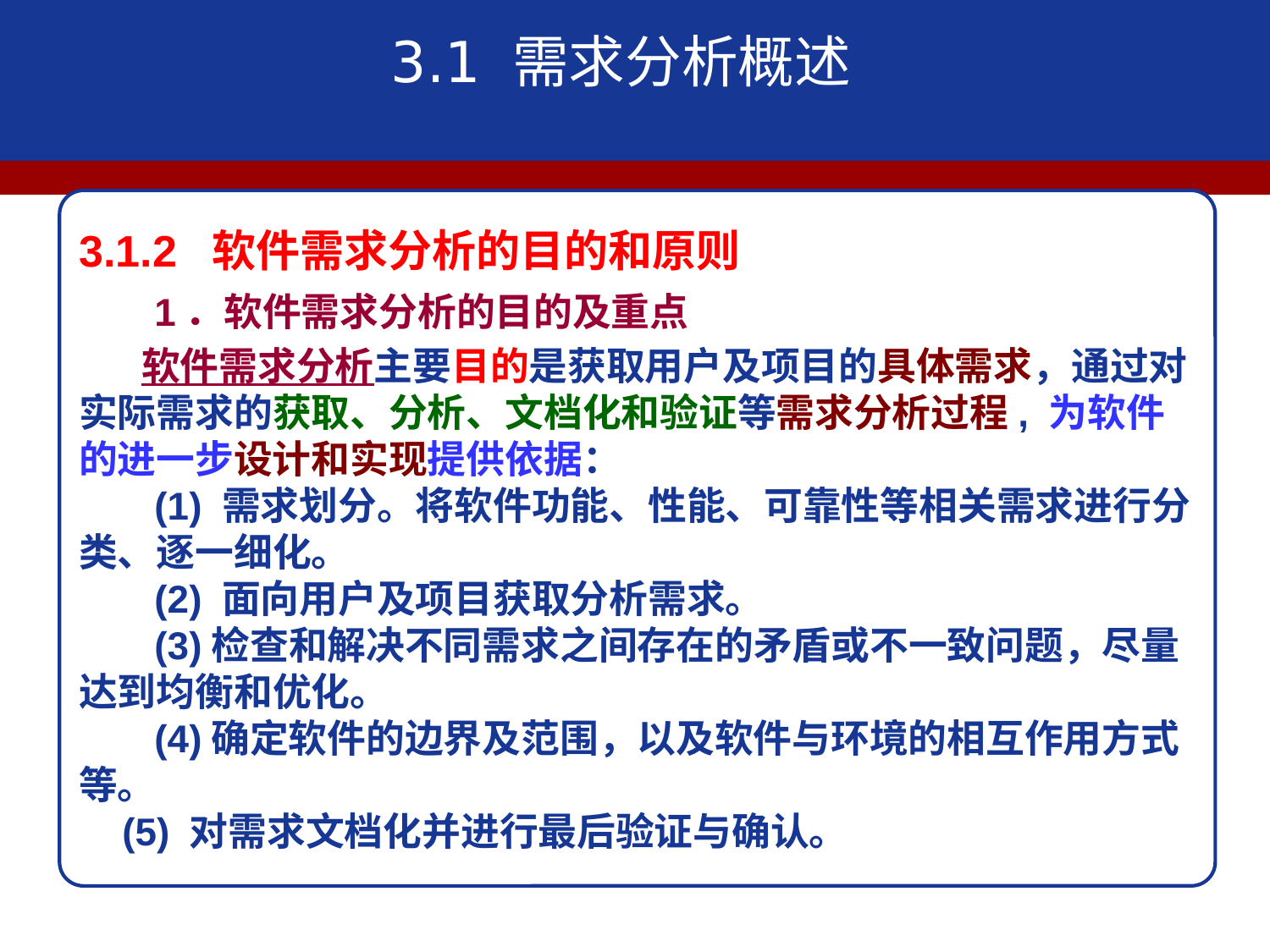

3.1 需求分析概述

3.1.2  软件需求分析的目的和原则
       1．软件需求分析的目的及重点
      软件需求分析主要目的是获取用户及项目的具体需求，通过对实际需求的获取、分析、文档化和验证等需求分析过程, 为软件的进一步设计和实现提供依据：
       (1) 需求划分。将软件功能、性能、可靠性等相关需求进行分类、逐一细化。
       (2) 面向用户及项目获取分析需求。
       (3)检查和解决不同需求之间存在的矛盾或不一致问题，尽量达到均衡和优化。
       (4)确定软件的边界及范围，以及软件与环境的相互作用方式等。
    (5) 对需求文档化并进行最后验证与确认。